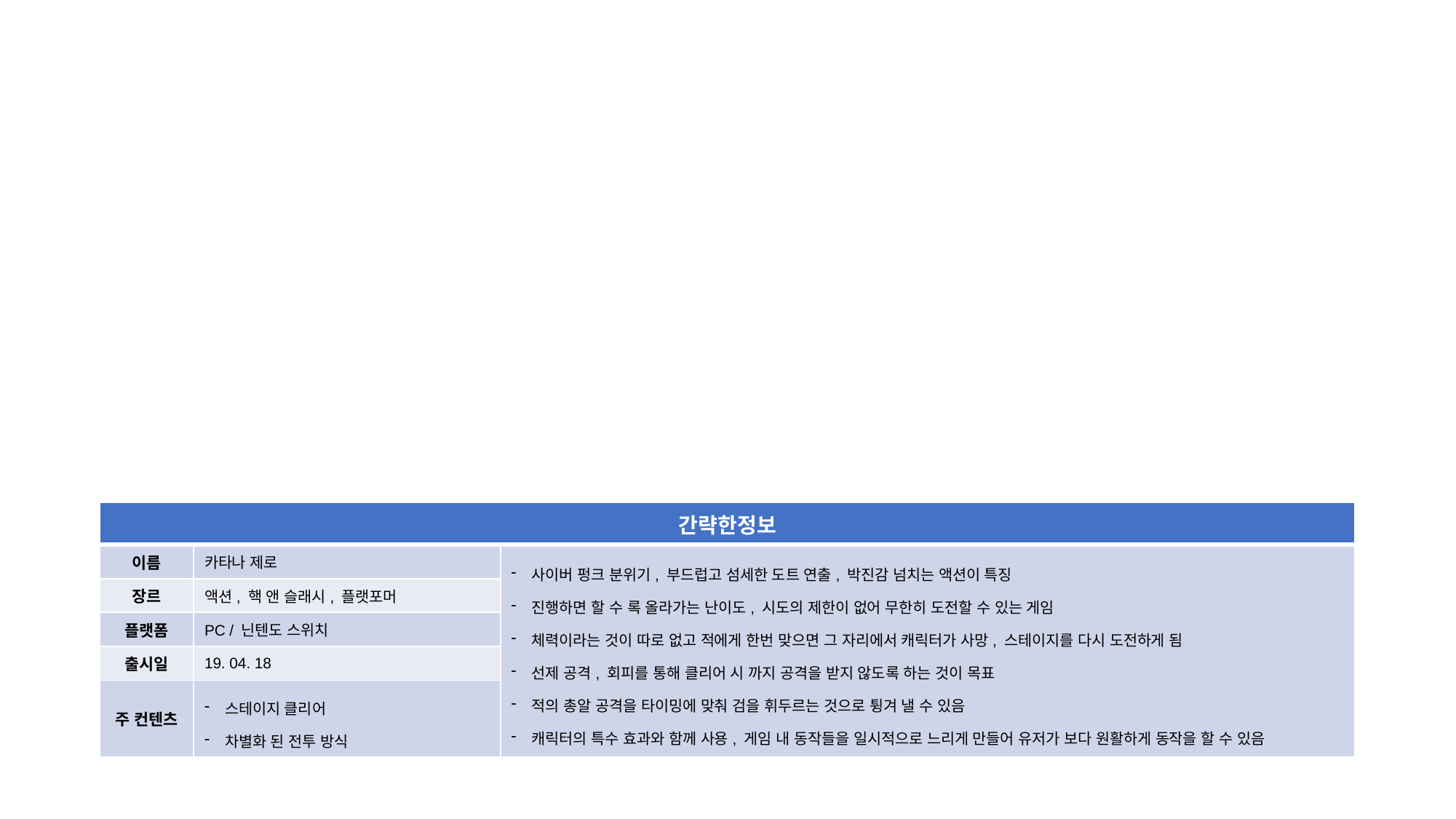

#

| 간략한정보 |  |  |
| --- | --- | --- |
| 이름 | 카타나 제로 | 사이버 펑크 분위기, 부드럽고 섬세한 도트 연출, 박진감 넘치는 액션이 특징 진행하면 할 수 록 올라가는 난이도, 시도의 제한이 없어 무한히 도전할 수 있는 게임 체력이라는 것이 따로 없고 적에게 한번 맞으면 그 자리에서 캐릭터가 사망, 스테이지를 다시 도전하게 됨 선제 공격, 회피를 통해 클리어 시 까지 공격을 받지 않도록 하는 것이 목표 적의 총알 공격을 타이밍에 맞춰 검을 휘두르는 것으로 튕겨 낼 수 있음 캐릭터의 특수 효과와 함께 사용, 게임 내 동작들을 일시적으로 느리게 만들어 유저가 보다 원활하게 동작을 할 수 있음 |
| 장르 | 액션, 핵 앤 슬래시, 플랫포머 |  |
| 플랫폼 | PC / 닌텐도 스위치 |  |
| 출시일 | 19. 04. 18 |  |
| 주 컨텐츠 | 스테이지 클리어 차별화 된 전투 방식 |  |